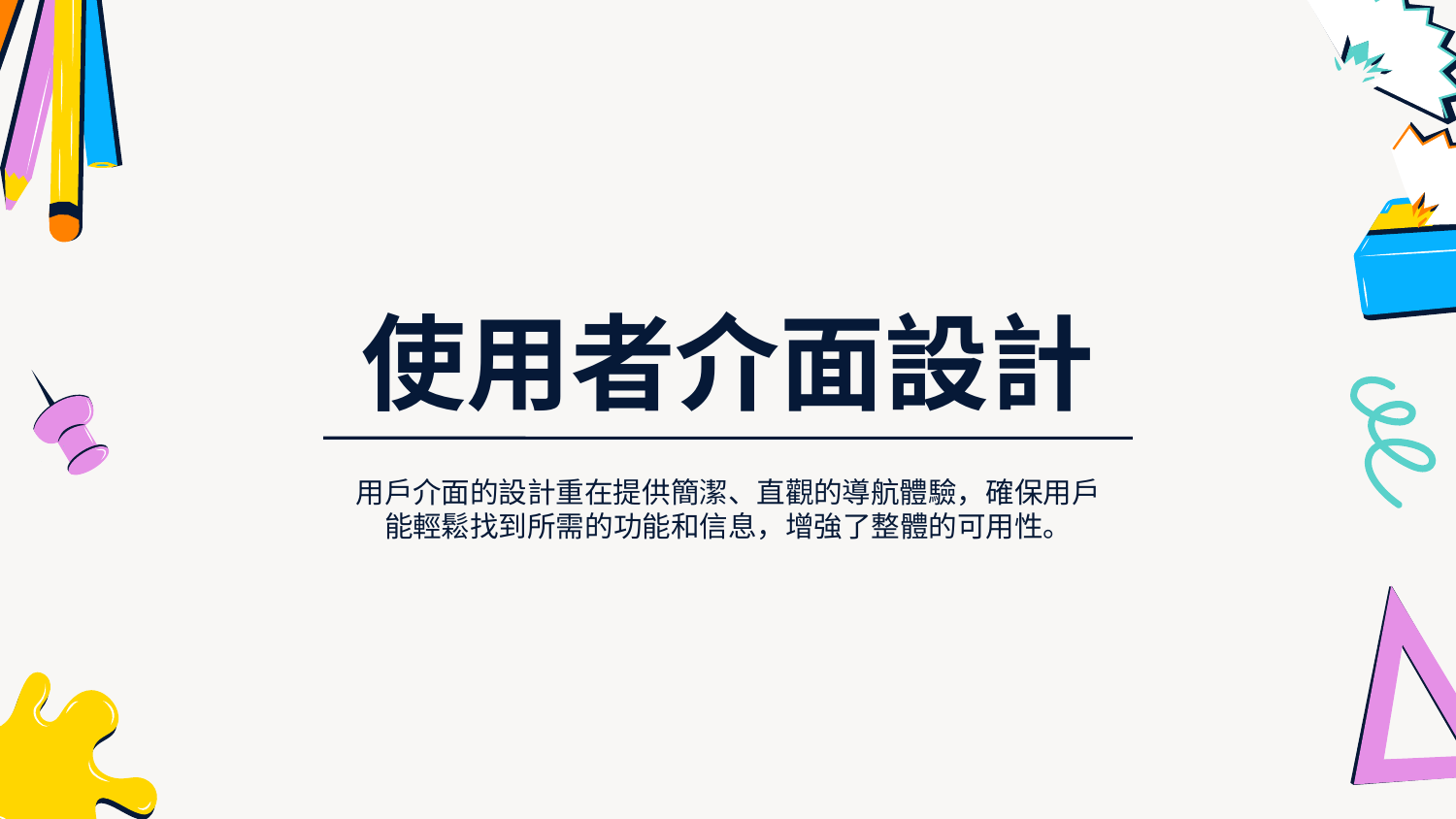

使用者介面設計
用戶介面的設計重在提供簡潔、直觀的導航體驗，確保用戶能輕鬆找到所需的功能和信息，增強了整體的可用性。